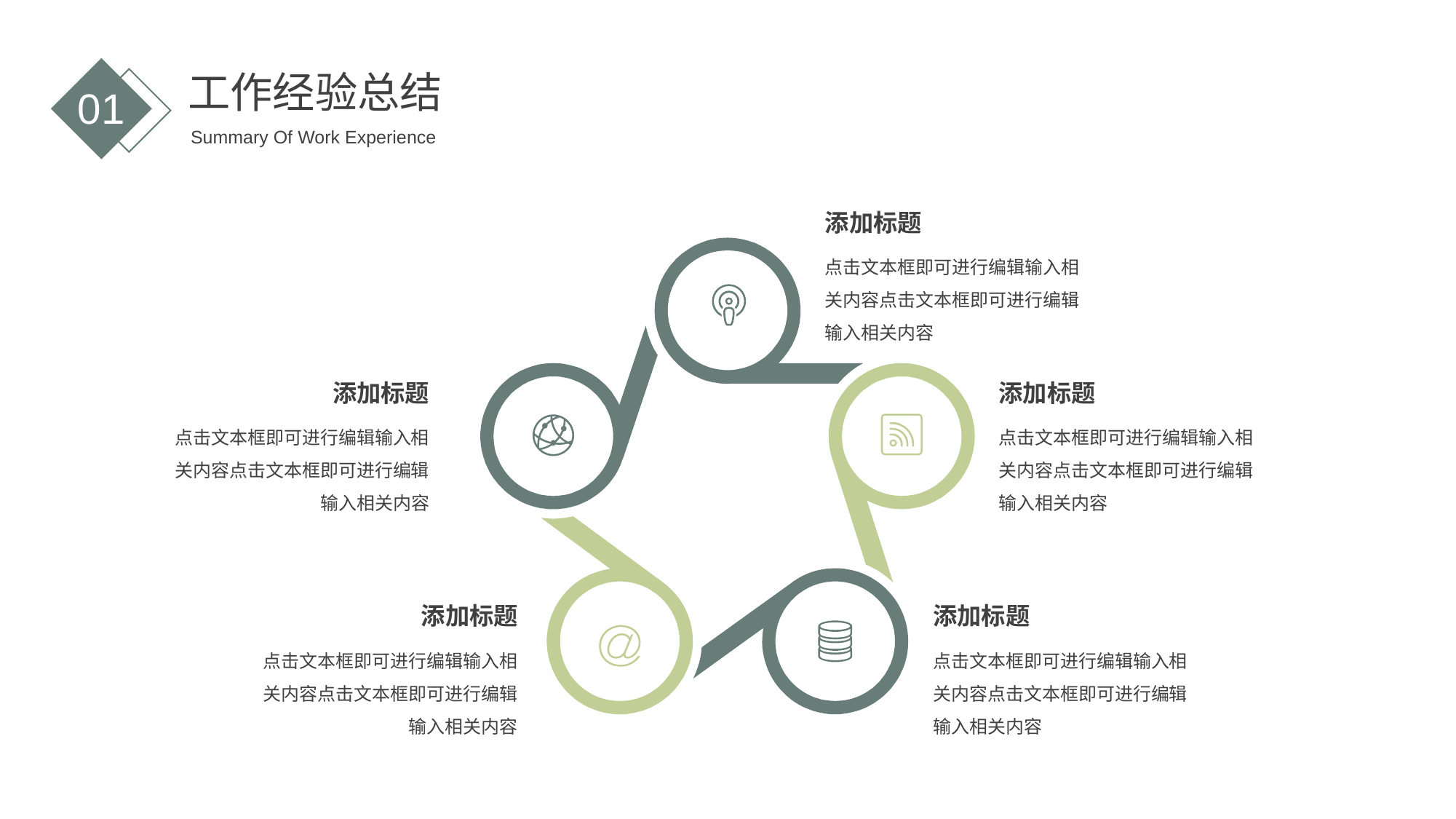

01
工作经验总结
Summary Of Work Experience
添加标题

点击文本框即可进行编辑输入相关内容点击文本框即可进行编辑输入相关内容

添加标题
添加标题

点击文本框即可进行编辑输入相关内容点击文本框即可进行编辑输入相关内容
点击文本框即可进行编辑输入相关内容点击文本框即可进行编辑输入相关内容

添加标题
添加标题

点击文本框即可进行编辑输入相关内容点击文本框即可进行编辑输入相关内容
点击文本框即可进行编辑输入相关内容点击文本框即可进行编辑输入相关内容